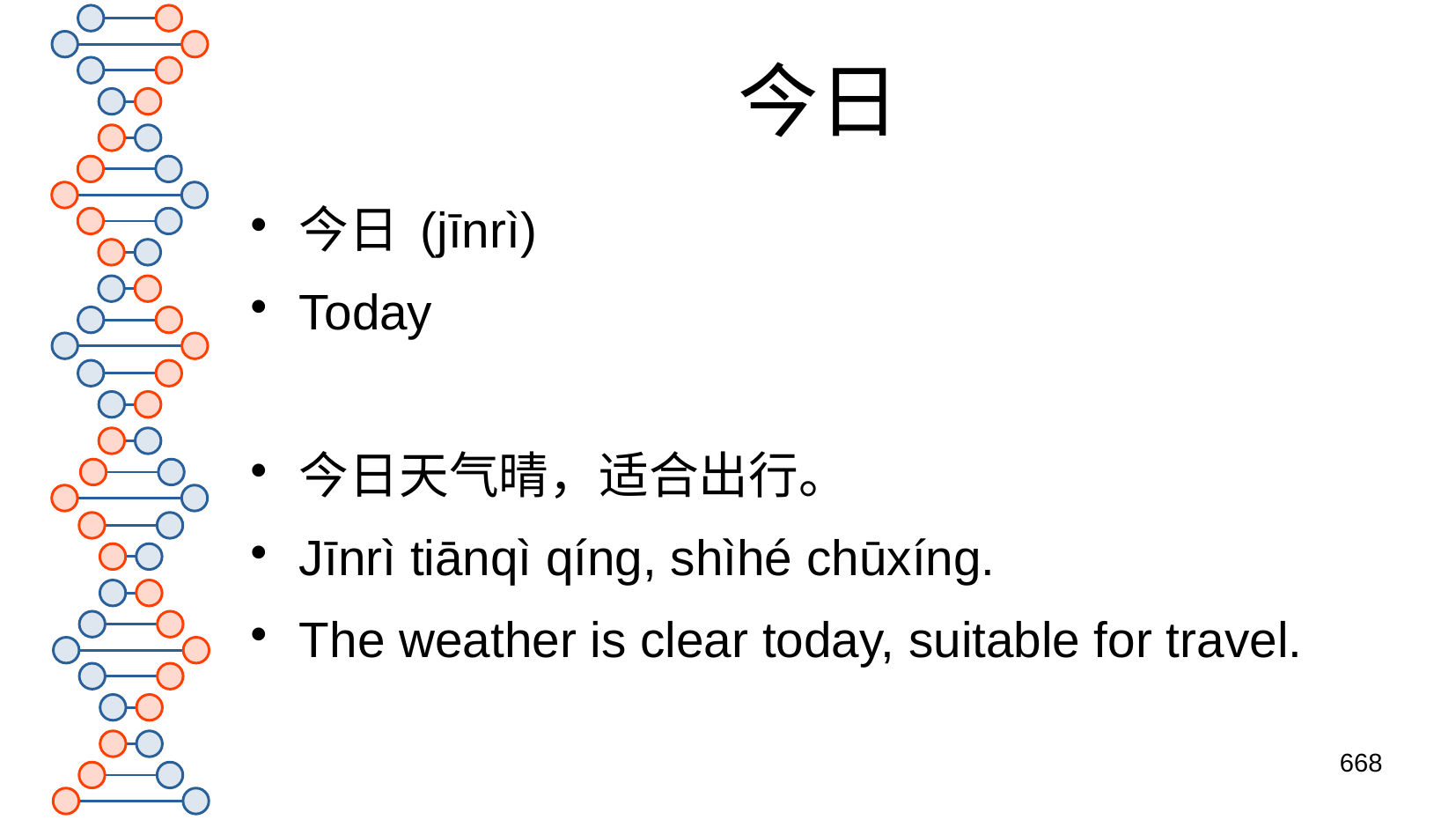

# 今日
今日 (jīnrì)
Today

今日天气晴，适合出行。
Jīnrì tiānqì qíng, shìhé chūxíng.
The weather is clear today, suitable for travel.

668